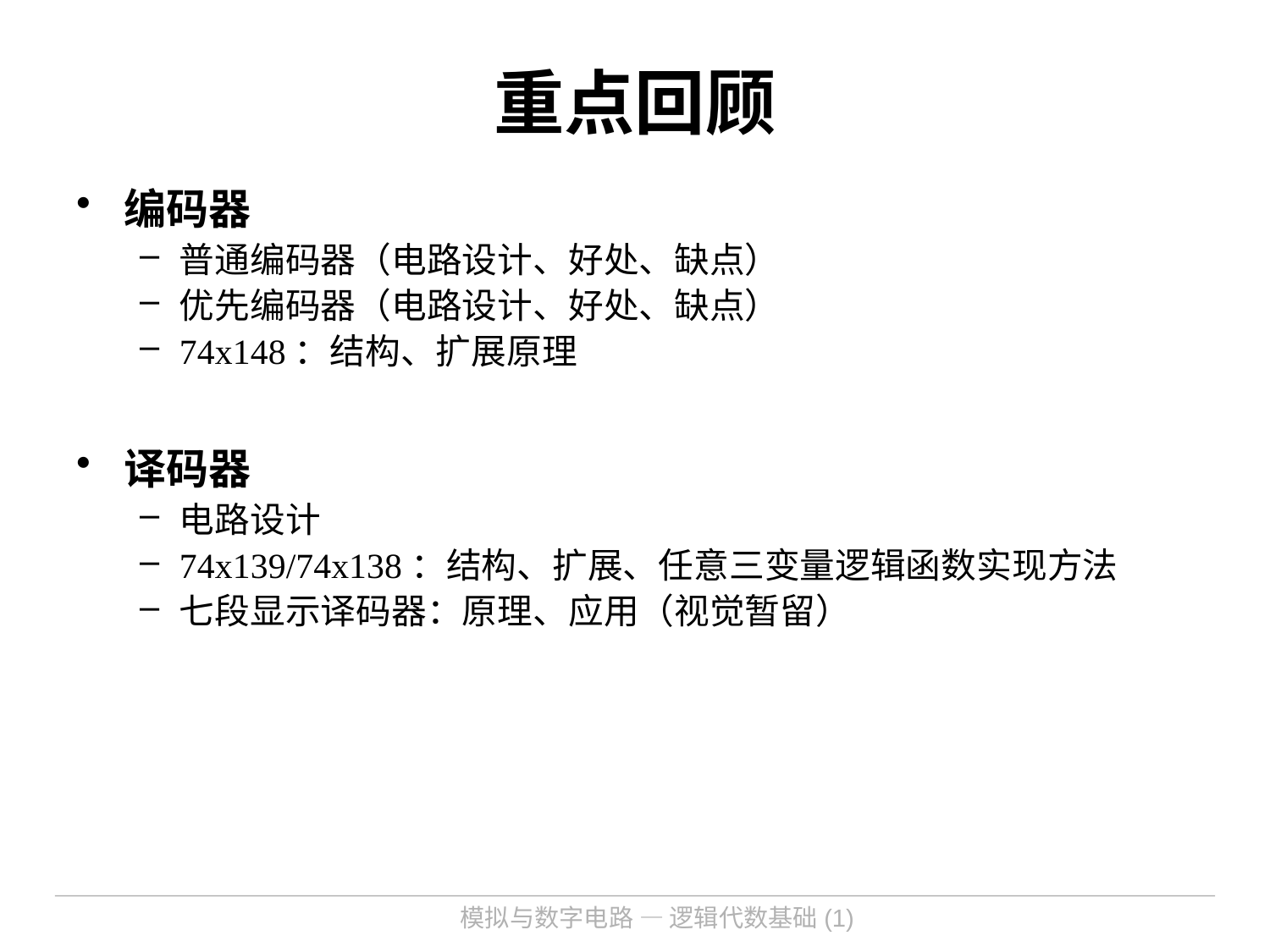

# 重点回顾
编码器
普通编码器（电路设计、好处、缺点）
优先编码器（电路设计、好处、缺点）
74x148：结构、扩展原理

译码器
电路设计
74x139/74x138：结构、扩展、任意三变量逻辑函数实现方法
七段显示译码器：原理、应用（视觉暂留）

模拟与数字电路 — 逻辑代数基础(1)
2